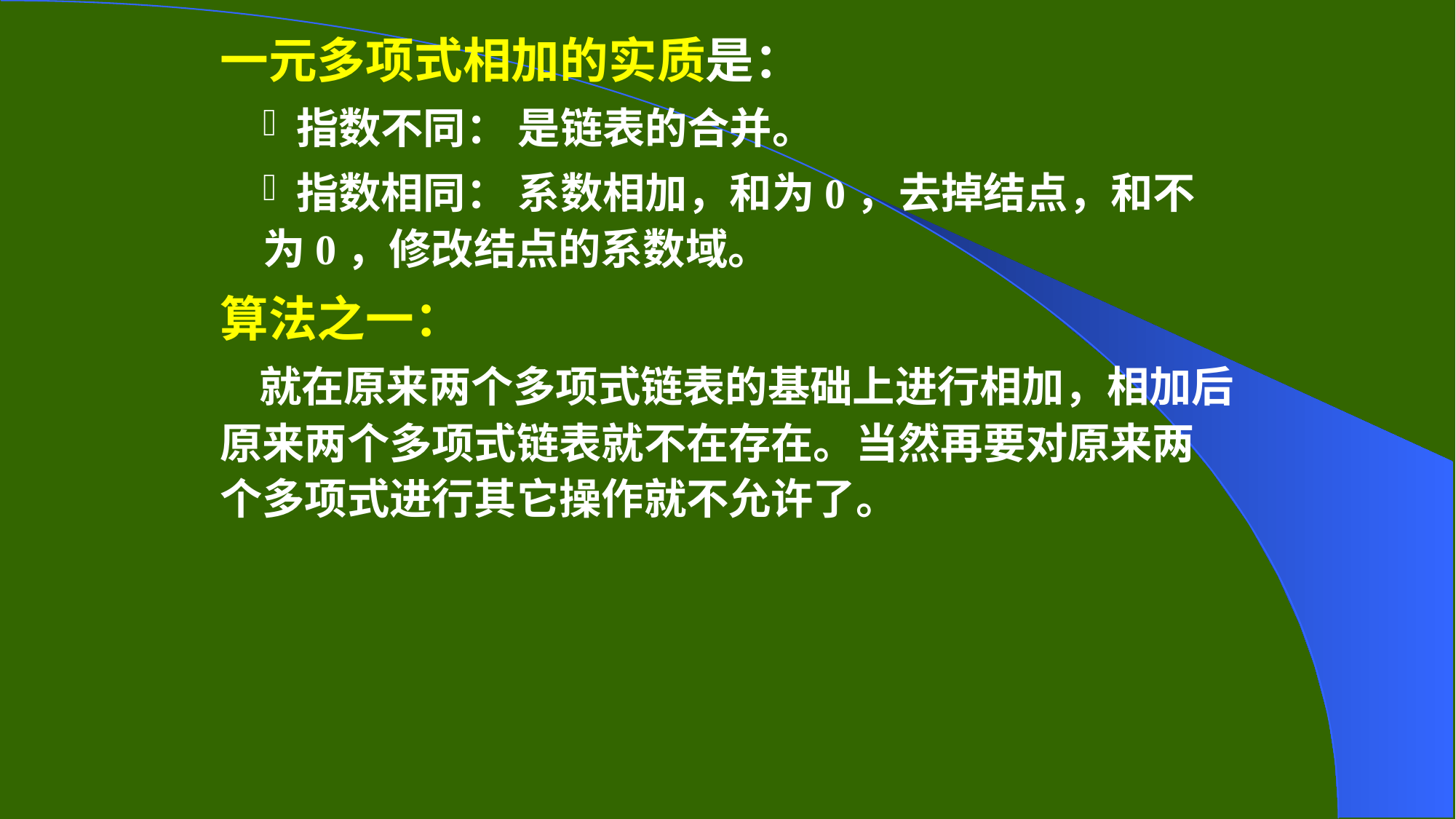

一元多项式相加的实质是：
 指数不同： 是链表的合并。
 指数相同： 系数相加，和为0，去掉结点，和不为0，修改结点的系数域。
算法之一：
   就在原来两个多项式链表的基础上进行相加，相加后原来两个多项式链表就不在存在。当然再要对原来两个多项式进行其它操作就不允许了。